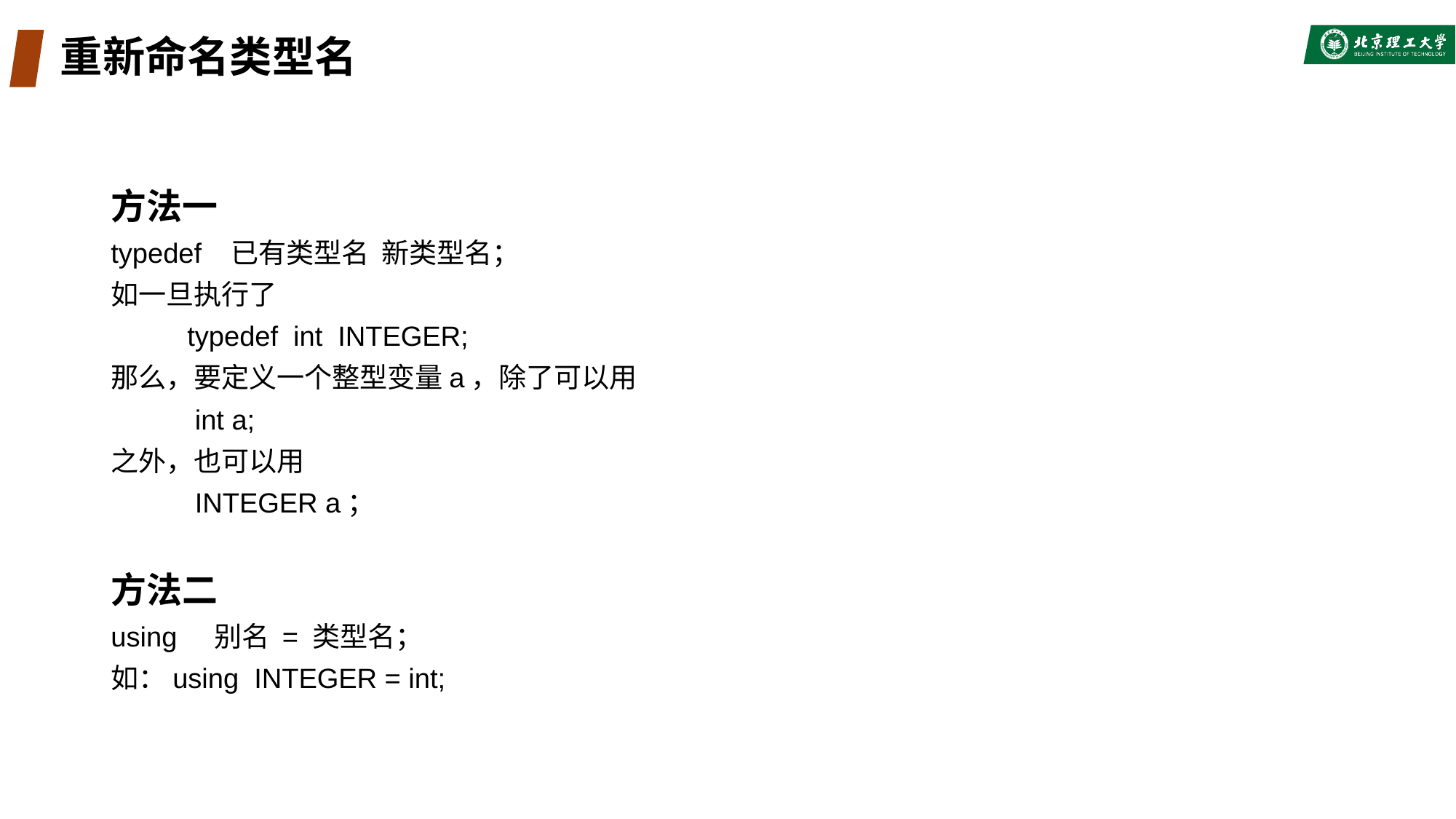

# 重新命名类型名
方法一
typedef   已有类型名  新类型名；
如一旦执行了
          typedef  int  INTEGER;
那么，要定义一个整型变量a，除了可以用
           int a;
之外，也可以用
           INTEGER a；

方法二
using    别名 = 类型名；
如：using  INTEGER = int;